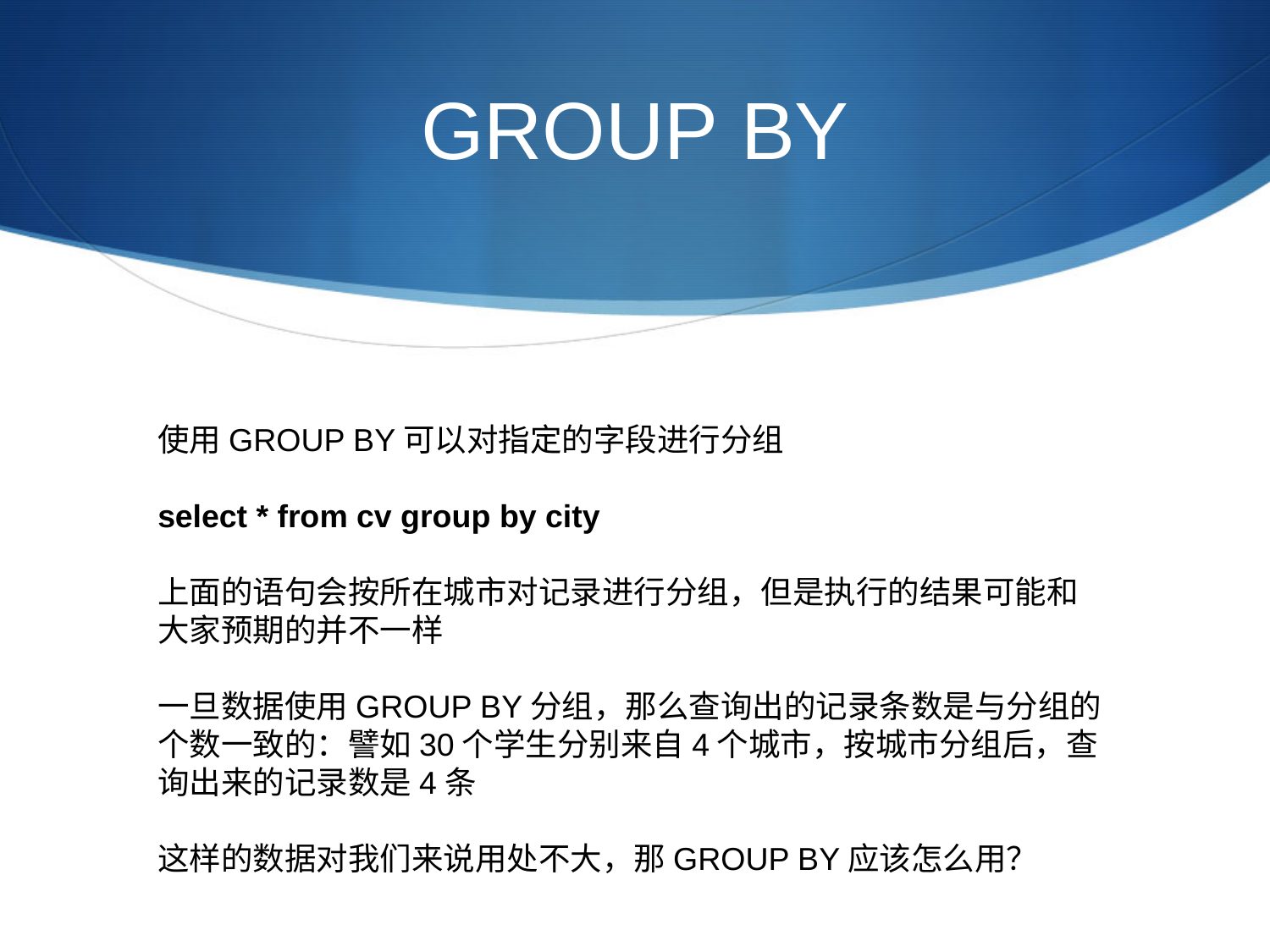

# GROUP BY
使用GROUP BY可以对指定的字段进行分组

select * from cv group by city

上面的语句会按所在城市对记录进行分组，但是执行的结果可能和大家预期的并不一样

一旦数据使用GROUP BY分组，那么查询出的记录条数是与分组的个数一致的：譬如30个学生分别来自4个城市，按城市分组后，查询出来的记录数是4条

这样的数据对我们来说用处不大，那GROUP BY应该怎么用？